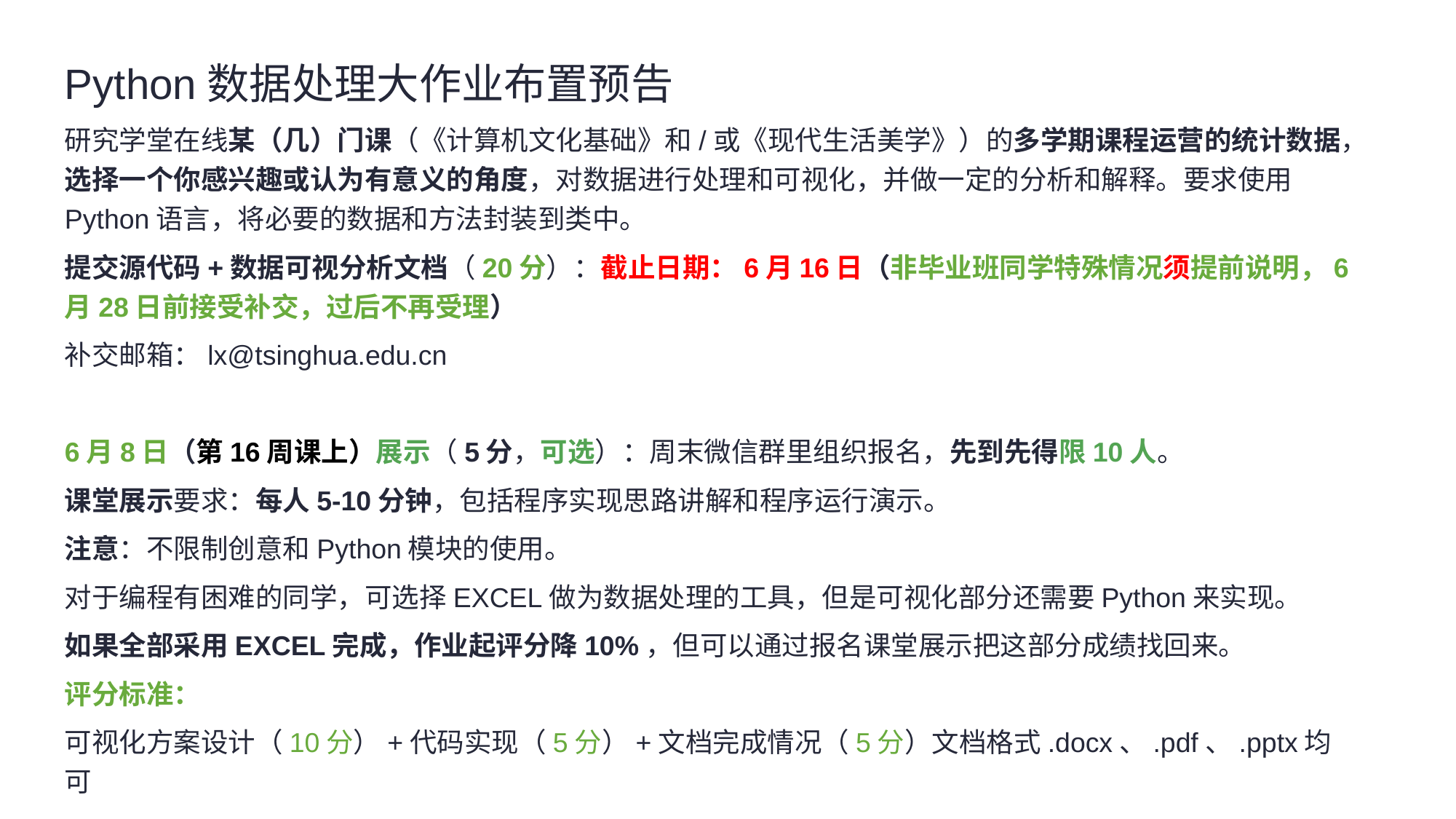

Python数据处理大作业布置预告
研究学堂在线某（几）门课（《计算机文化基础》和/或《现代生活美学》）的多学期课程运营的统计数据，选择一个你感兴趣或认为有意义的角度，对数据进行处理和可视化，并做一定的分析和解释。要求使用Python语言，将必要的数据和方法封装到类中。
提交源代码+数据可视分析文档（20分）：截止日期：6月16日（非毕业班同学特殊情况须提前说明，6月28日前接受补交，过后不再受理）
补交邮箱：lx@tsinghua.edu.cn

6月8日（第16周课上）展示（5分，可选）：周末微信群里组织报名，先到先得限10人。
课堂展示要求：每人5-10分钟，包括程序实现思路讲解和程序运行演示。
注意：不限制创意和Python模块的使用。
对于编程有困难的同学，可选择EXCEL做为数据处理的工具，但是可视化部分还需要Python来实现。
如果全部采用EXCEL完成，作业起评分降10%，但可以通过报名课堂展示把这部分成绩找回来。
评分标准：
可视化方案设计（10分）+代码实现（5分）+文档完成情况（5分）文档格式.docx、.pdf、.pptx均可